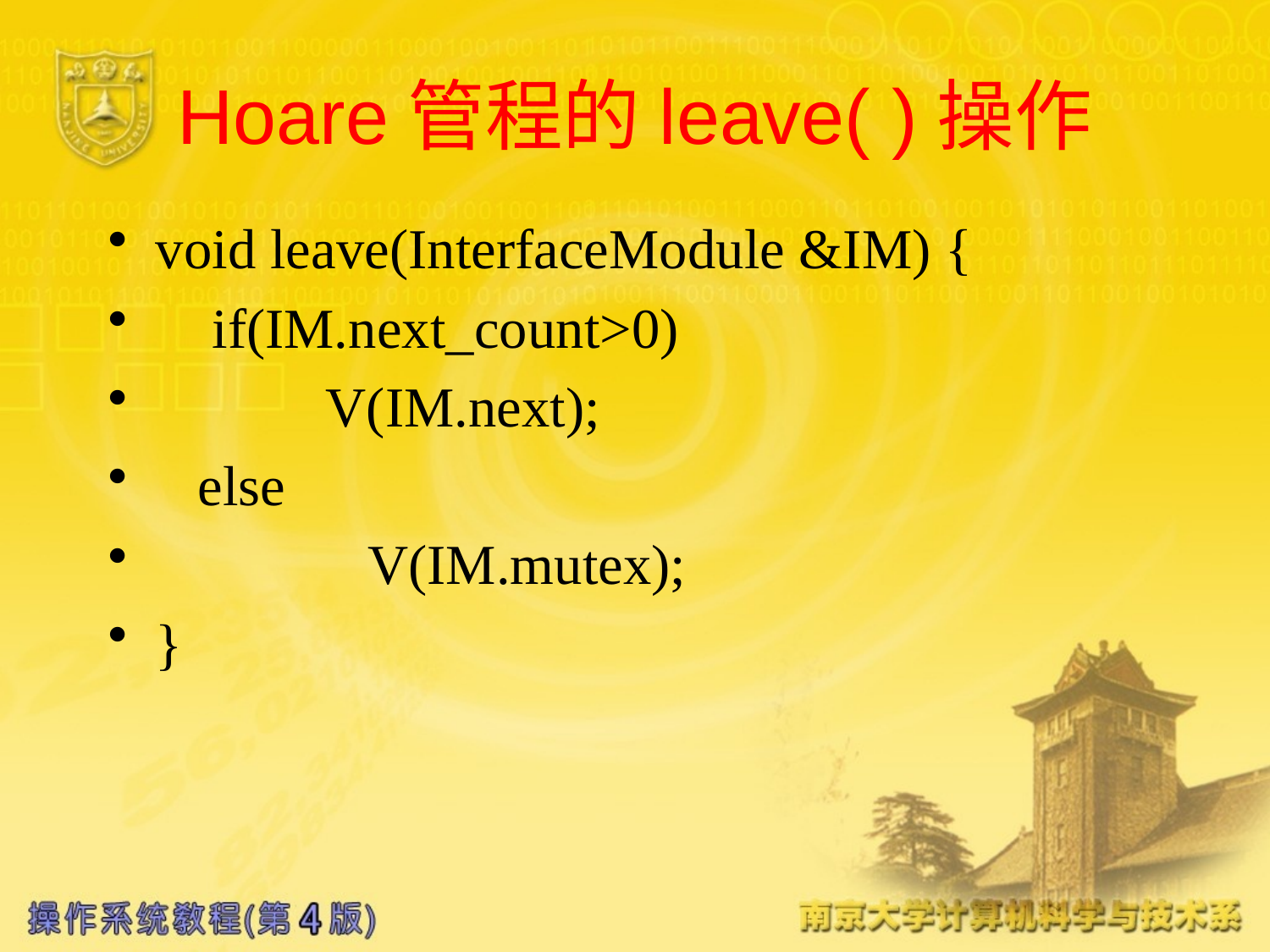

# Hoare管程的leave( )操作
void leave(InterfaceModule &IM) {
    if(IM.next_count>0)
            V(IM.next);
   else
	      V(IM.mutex);
}